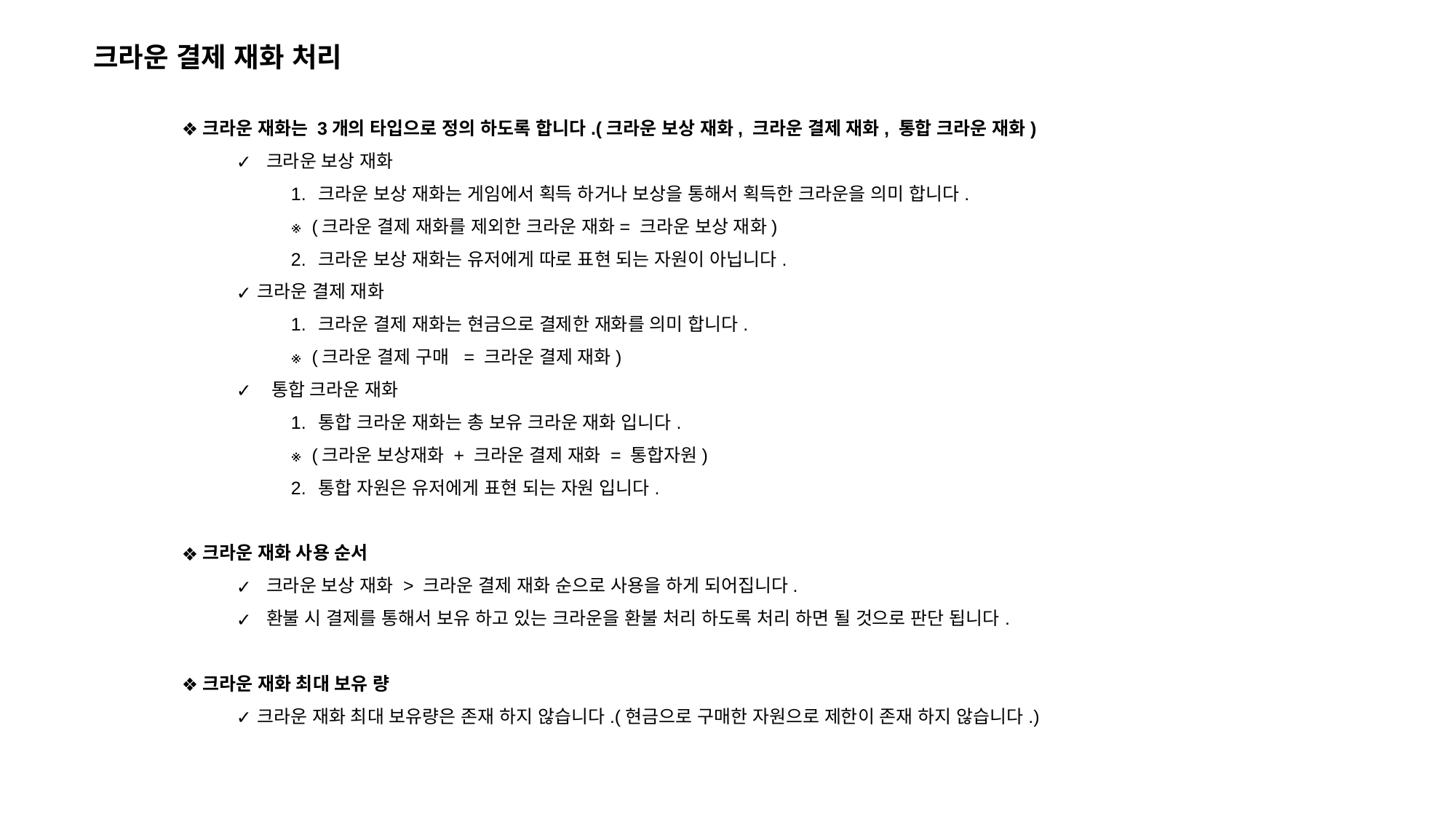

크라운 결제 재화 처리

크라운 재화는 3개의 타입으로 정의 하도록 합니다.(크라운 보상 재화, 크라운 결제 재화, 통합 크라운 재화)
 크라운 보상 재화
크라운 보상 재화는 게임에서 획득 하거나 보상을 통해서 획득한 크라운을 의미 합니다.
※  (크라운 결제 재화를 제외한 크라운 재화= 크라운 보상 재화)
크라운 보상 재화는 유저에게 따로 표현 되는 자원이 아닙니다.
크라운 결제 재화
크라운 결제 재화는 현금으로 결제한 재화를 의미 합니다.
※  (크라운 결제 구매  = 크라운 결제 재화)
  통합 크라운 재화
통합 크라운 재화는 총 보유 크라운 재화 입니다.
※  (크라운 보상재화 + 크라운 결제 재화 = 통합자원)
통합 자원은 유저에게 표현 되는 자원 입니다.

크라운 재화 사용 순서
 크라운 보상 재화 > 크라운 결제 재화 순으로 사용을 하게 되어집니다.
 환불 시 결제를 통해서 보유 하고 있는 크라운을 환불 처리 하도록 처리 하면 될 것으로 판단 됩니다.

크라운 재화 최대 보유 량
크라운 재화 최대 보유량은 존재 하지 않습니다.(현금으로 구매한 자원으로 제한이 존재 하지 않습니다.)